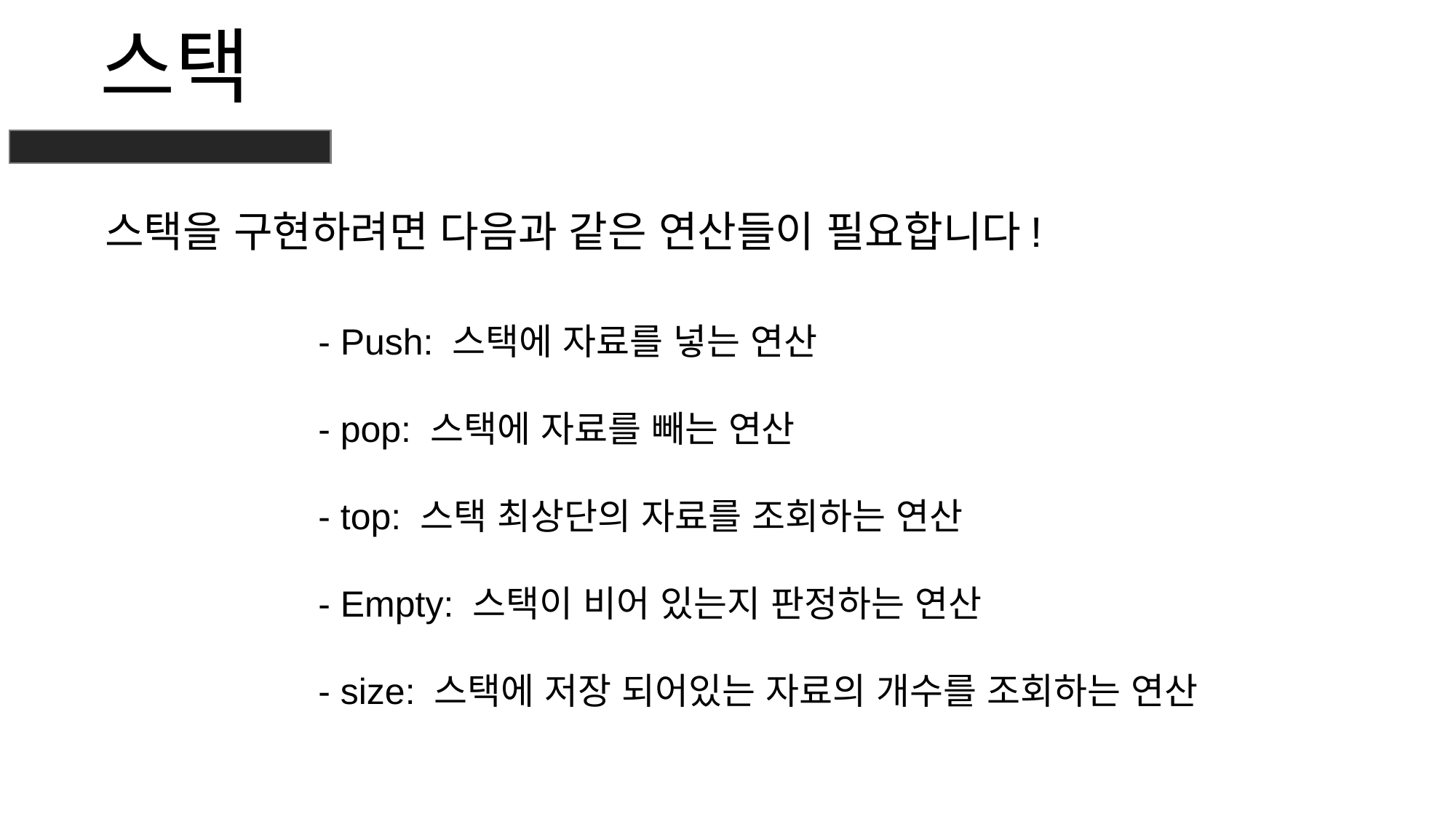

스택

스택을 구현하려면 다음과 같은 연산들이 필요합니다!
- Push: 스택에 자료를 넣는 연산

- pop: 스택에 자료를 빼는 연산

- top: 스택 최상단의 자료를 조회하는 연산

- Empty: 스택이 비어 있는지 판정하는 연산

- size: 스택에 저장 되어있는 자료의 개수를 조회하는 연산